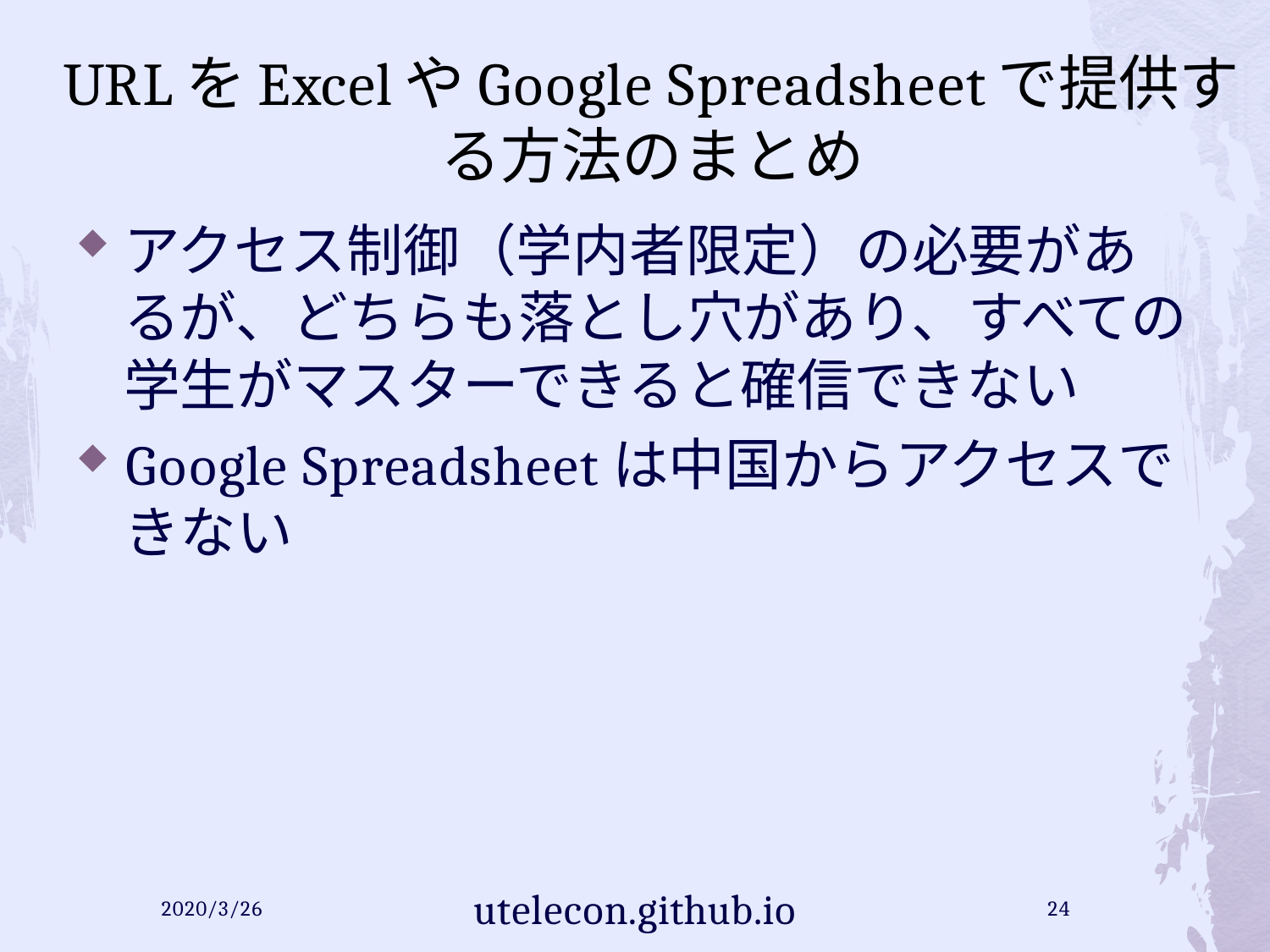

# URLをExcelやGoogle Spreadsheetで提供する方法のまとめ
アクセス制御（学内者限定）の必要があるが、どちらも落とし穴があり、すべての学生がマスターできると確信できない
Google Spreadsheetは中国からアクセスできない
2020/3/26
utelecon.github.io
24